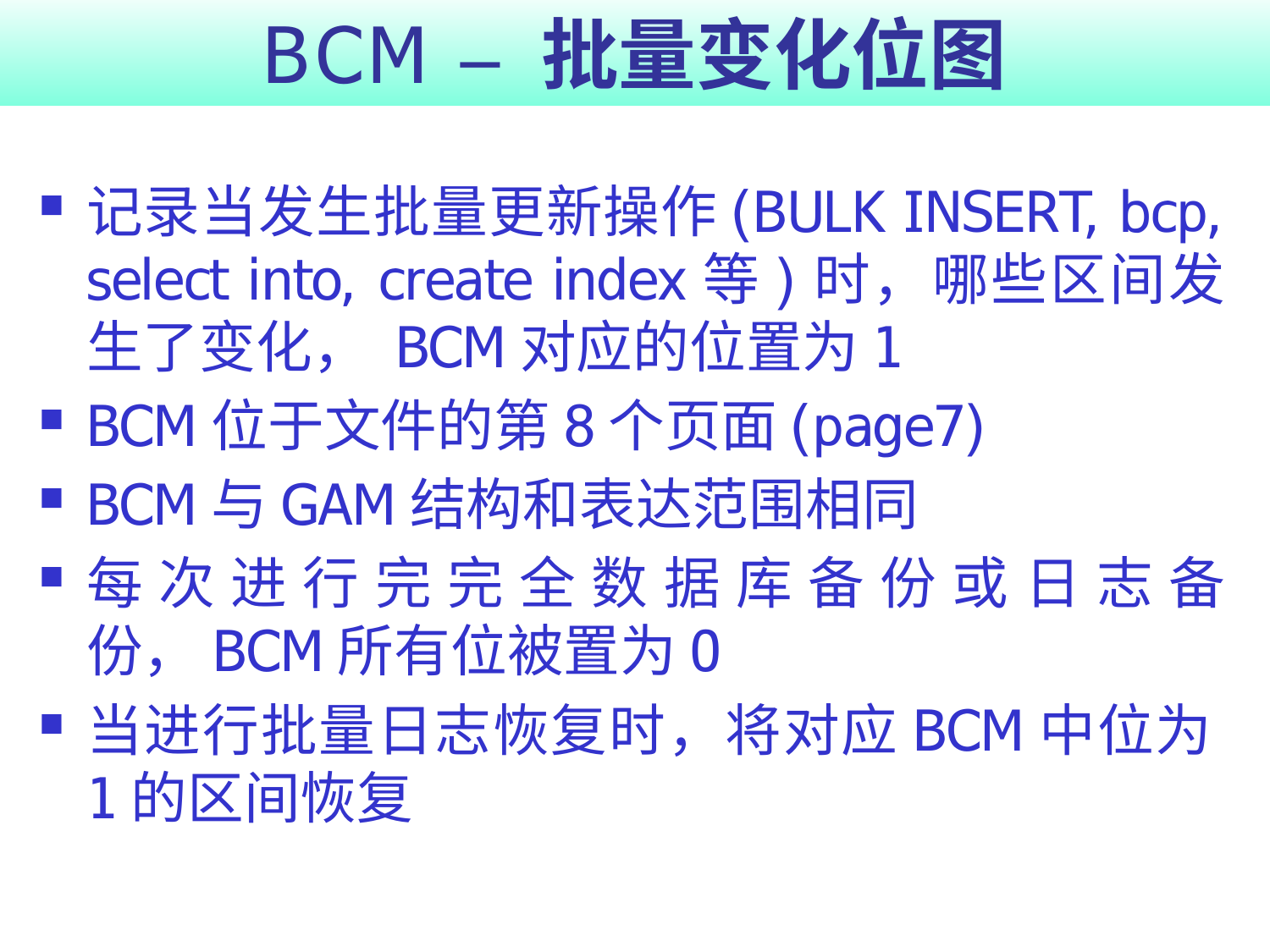

# BCM – 批量变化位图
记录当发生批量更新操作(BULK INSERT, bcp, select into, create index等)时，哪些区间发生了变化， BCM对应的位置为1
BCM位于文件的第8个页面(page7)
BCM与GAM结构和表达范围相同
每次进行完完全数据库备份或日志备份，BCM所有位被置为0
当进行批量日志恢复时，将对应BCM中位为1的区间恢复